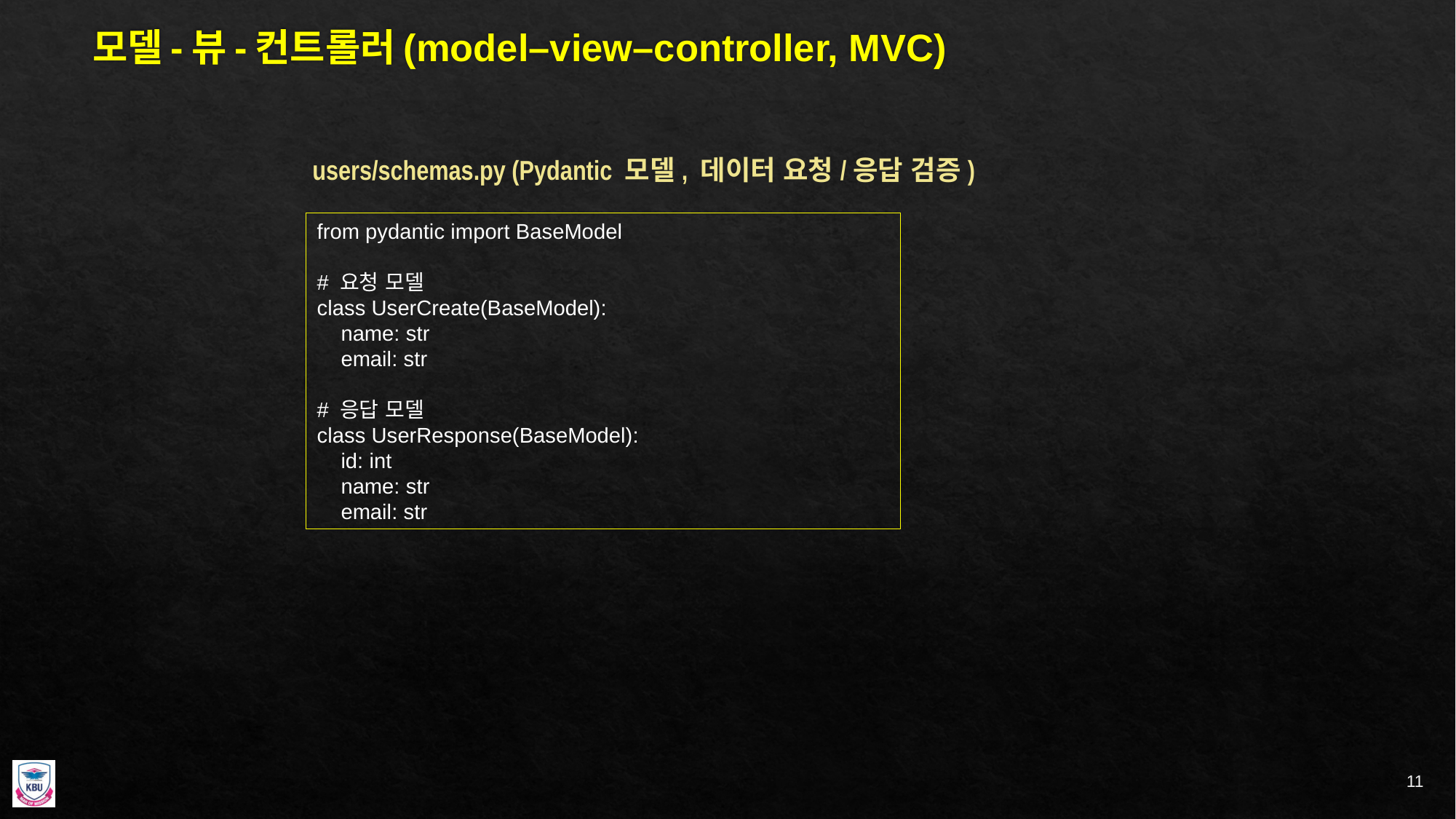

# 모델-뷰-컨트롤러(model–view–controller, MVC)
users/schemas.py (Pydantic 모델, 데이터 요청/응답 검증)
from pydantic import BaseModel

# 요청 모델
class UserCreate(BaseModel):
    name: str
    email: str

# 응답 모델
class UserResponse(BaseModel):
    id: int
    name: str
    email: str
11